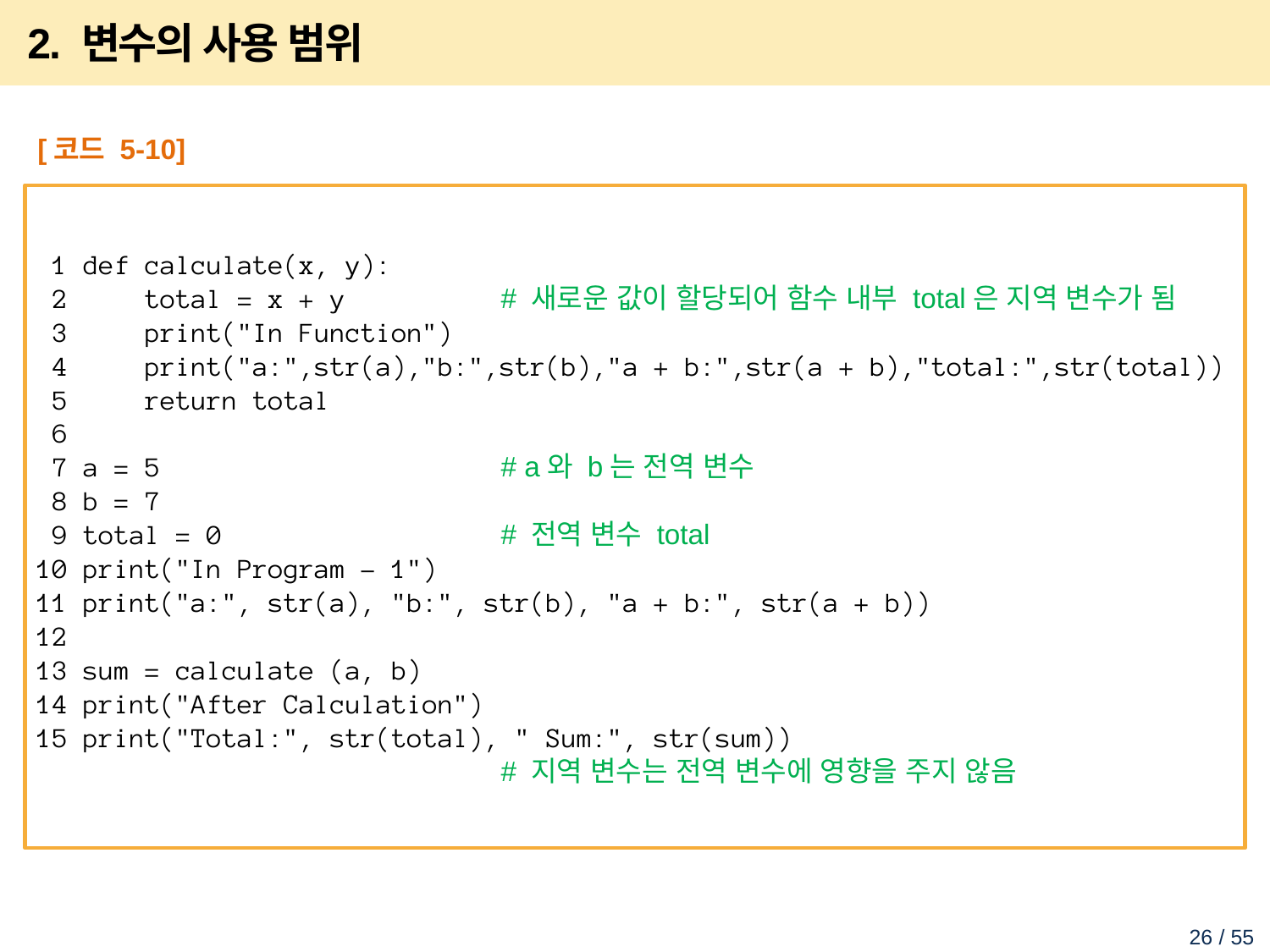

# 2. 변수의 사용 범위

[코드 5-10]
 1 def calculate(x, y):
 2     total = x + y          # 새로운 값이 할당되어 함수 내부 total은 지역 변수가 됨
 3     print("In Function")
 4     print("a:",str(a),"b:",str(b),"a + b:",str(a + b),"total:",str(total))
 5     return total
 6
 7 a = 5                      # a와 b는 전역 변수
 8 b = 7
 9 total = 0                  # 전역 변수 total
10 print("In Program - 1")
11 print("a:", str(a), "b:", str(b), "a + b:", str(a + b))
12
13 sum = calculate (a, b)
14 print("After Calculation")
15 print("Total:", str(total), " Sum:", str(sum))
                              # 지역 변수는 전역 변수에 영향을 주지 않음